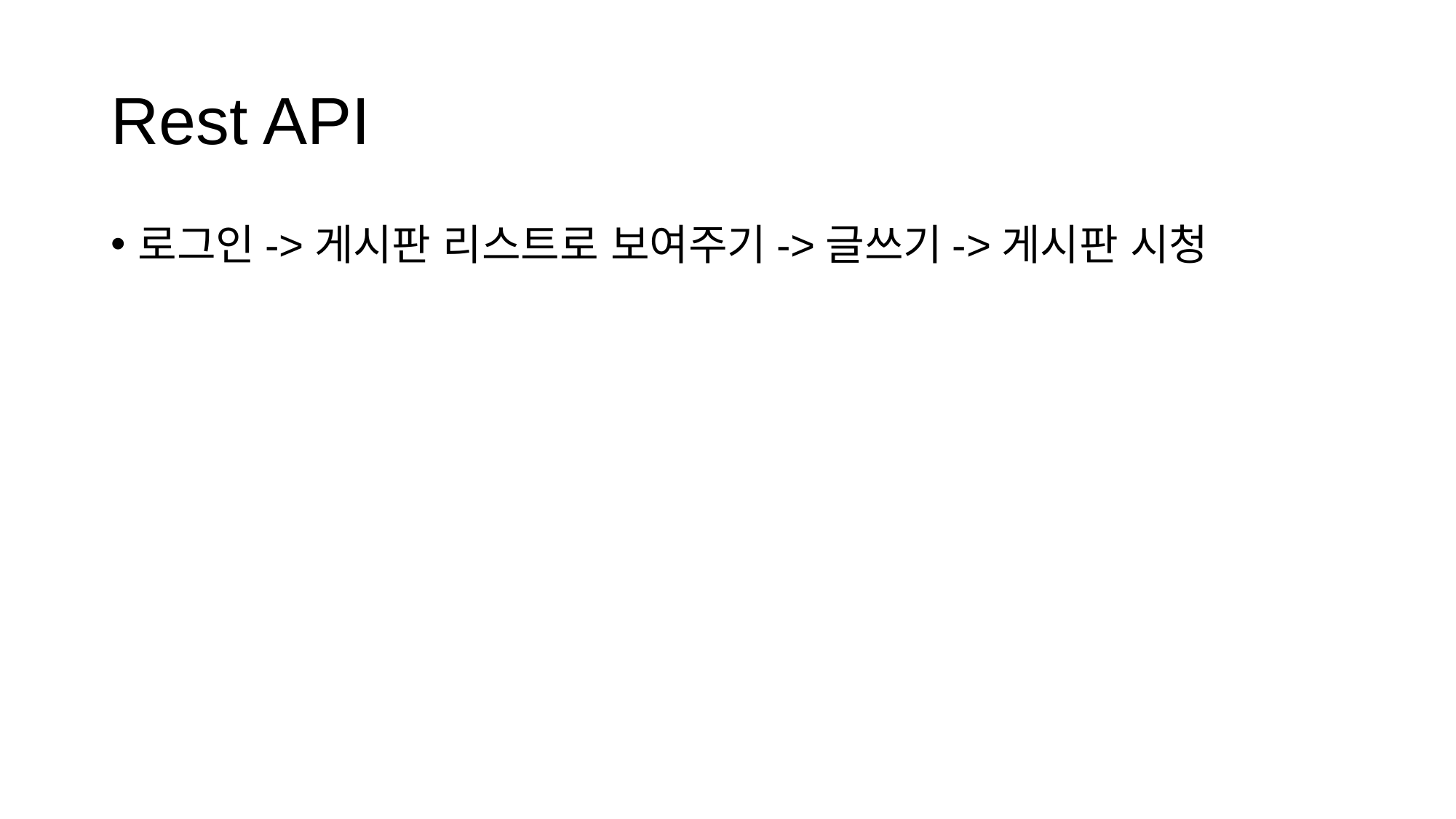

# Rest API
로그인->게시판 리스트로 보여주기->글쓰기->게시판 시청